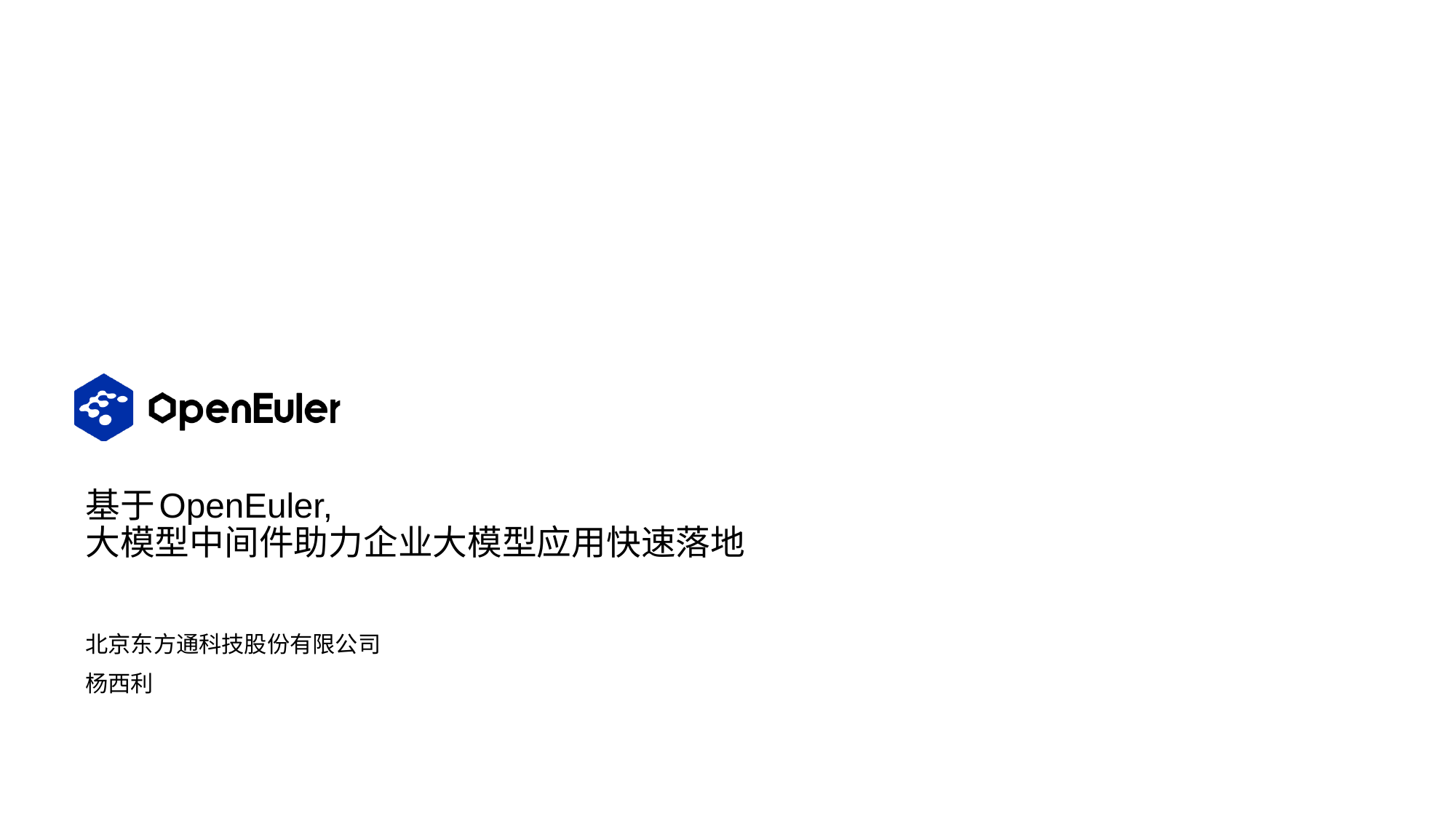

# 基于OpenEuler, 大模型中间件助力企业大模型应用快速落地
北京东方通科技股份有限公司
杨西利